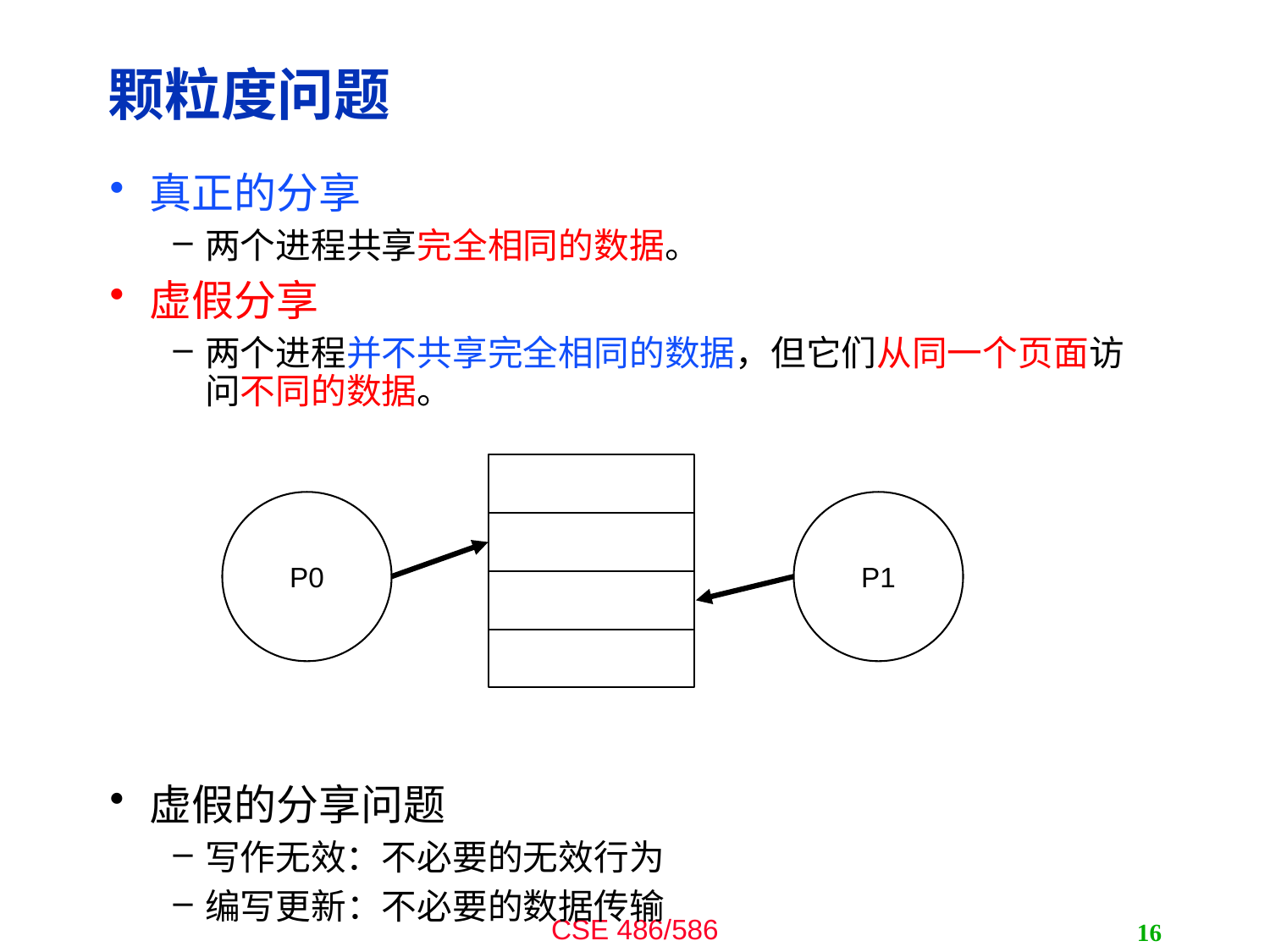

# 颗粒度问题
真正的分享
两个进程共享完全相同的数据。
虚假分享
两个进程并不共享完全相同的数据，但它们从同一个页面访问不同的数据。

虚假的分享问题
写作无效：不必要的无效行为
编写更新：不必要的数据传输

P0
P1

16